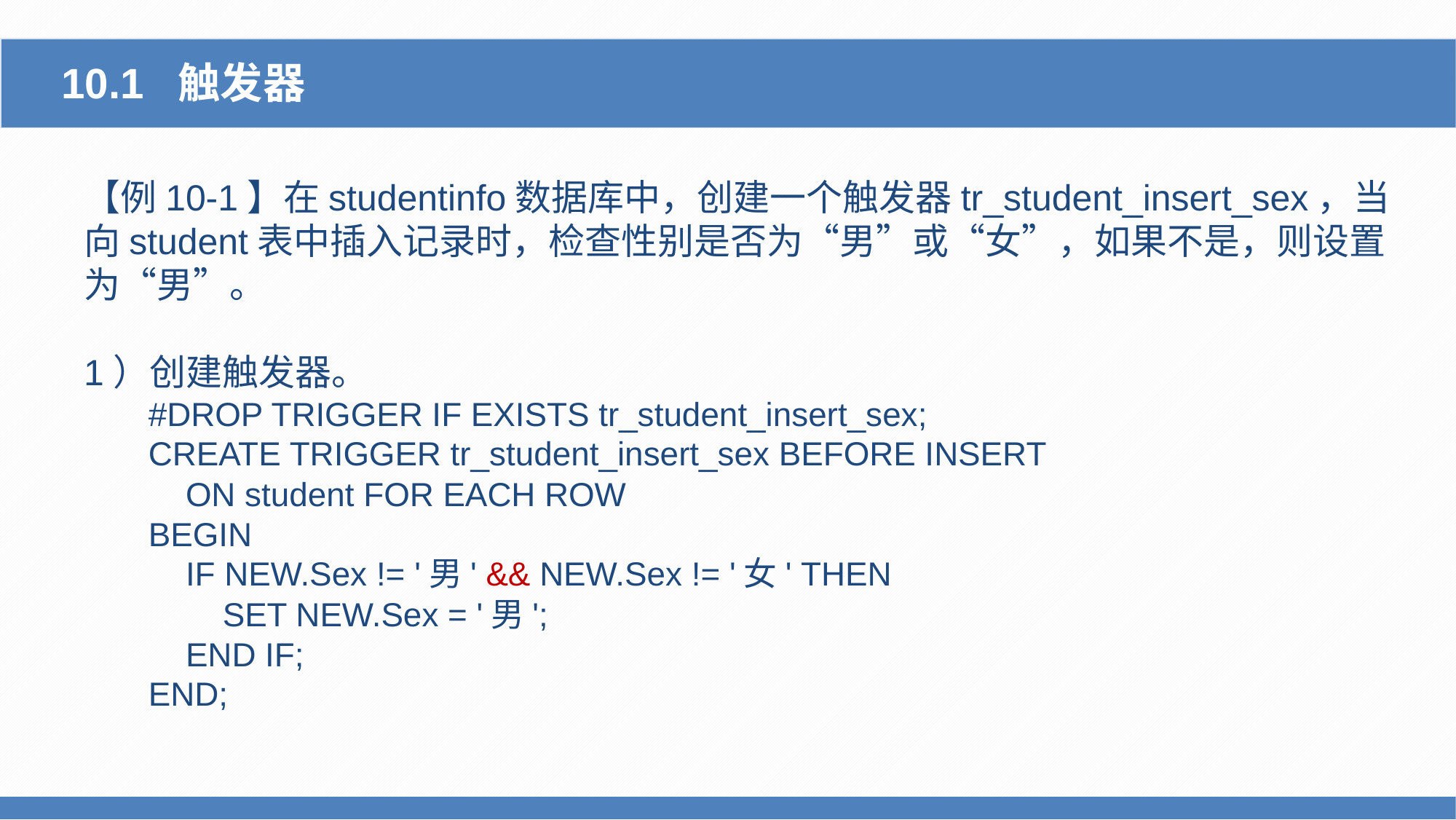

10.1  触发器
【例10-1】在studentinfo数据库中，创建一个触发器tr_student_insert_sex，当向student表中插入记录时，检查性别是否为“男”或“女”，如果不是，则设置为“男”。

1）创建触发器。
#DROP TRIGGER IF EXISTS tr_student_insert_sex;
CREATE TRIGGER tr_student_insert_sex BEFORE INSERT
    ON student FOR EACH ROW
BEGIN
    IF NEW.Sex != '男' && NEW.Sex != '女' THEN
        SET NEW.Sex = '男';
    END IF;
END;